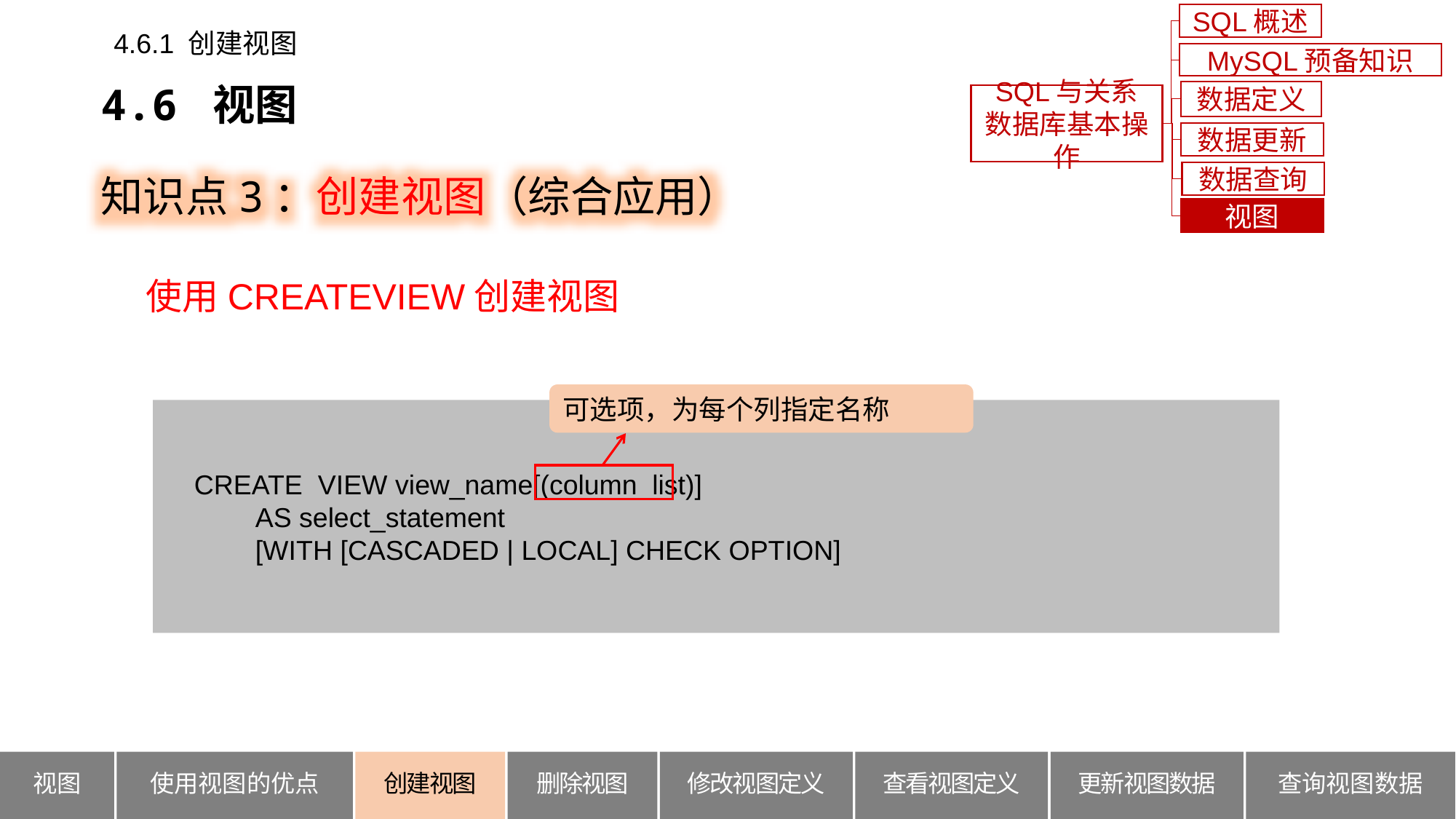

SQL概述
4.6.1 创建视图
MySQL预备知识
4.6 视图
数据定义
SQL与关系数据库基本操作
数据更新
知识点3：创建视图（综合应用）
数据查询
视图
使用CREATEVIEW创建视图
可选项，为每个列指定名称
    CREATE  VIEW view_name[(column_list)]
            AS select_statement
            [WITH [CASCADED | LOCAL] CHECK OPTION]

使用视图的优点
查询视图数据
视图
创建视图
删除视图
修改视图定义
查看视图定义
更新视图数据